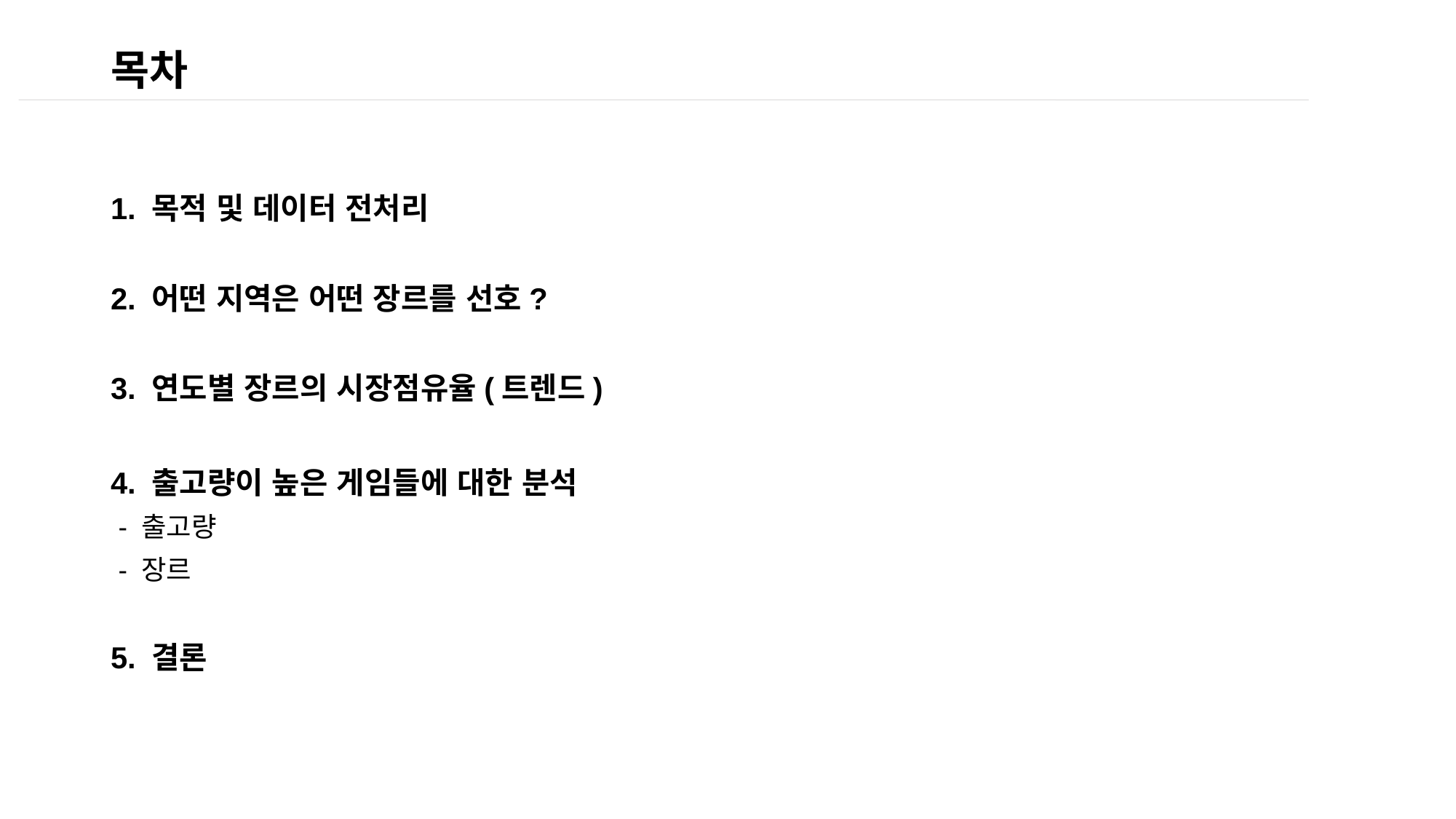

# 목차

1. 목적 및 데이터 전처리

2. 어떤 지역은 어떤 장르를 선호?

3. 연도별 장르의 시장점유율(트렌드)

4. 출고량이 높은 게임들에 대한 분석
 - 출고량
 - 장르

5. 결론